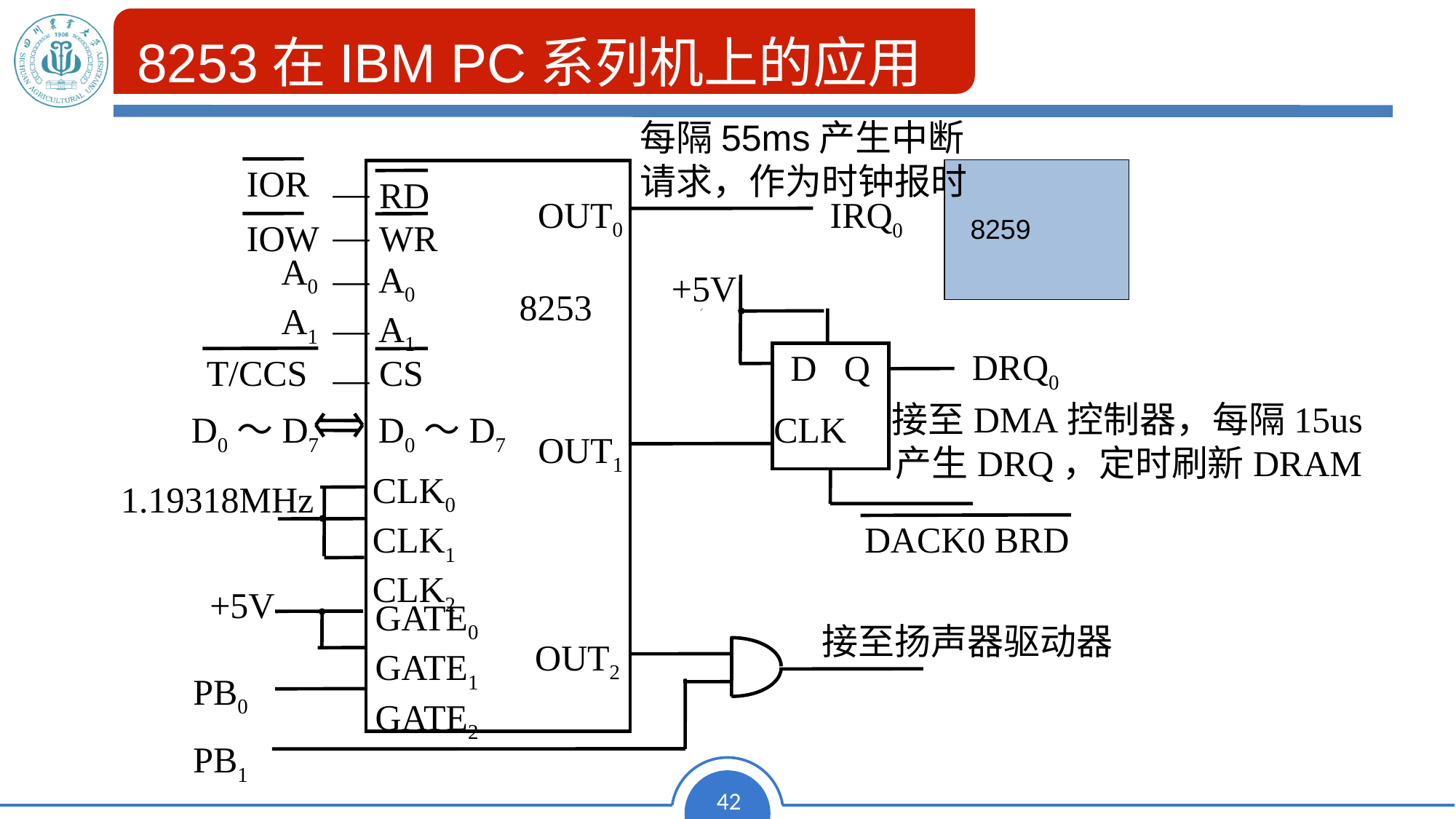

# 8253在IBM PC系列机上的应用
每隔55ms产生中断请求，作为时钟报时

IOR

—
—
— A0
— A1
—

RD
OUT0
IRQ0

IOW

WR
A0
A1
+5V

8253

DRQ0
D   Q
CLK

T/CCS

CS

接至DMA控制器，每隔15us产生DRQ，定时刷新DRAM
D0～D7
D0～D7

OUT1

CLK0
CLK1
CLK2

1.19318MHz

DACK0 BRD

+5V
GATE0
GATE1
GATE2

接至扬声器驱动器
OUT2

PB0
PB1

  8259